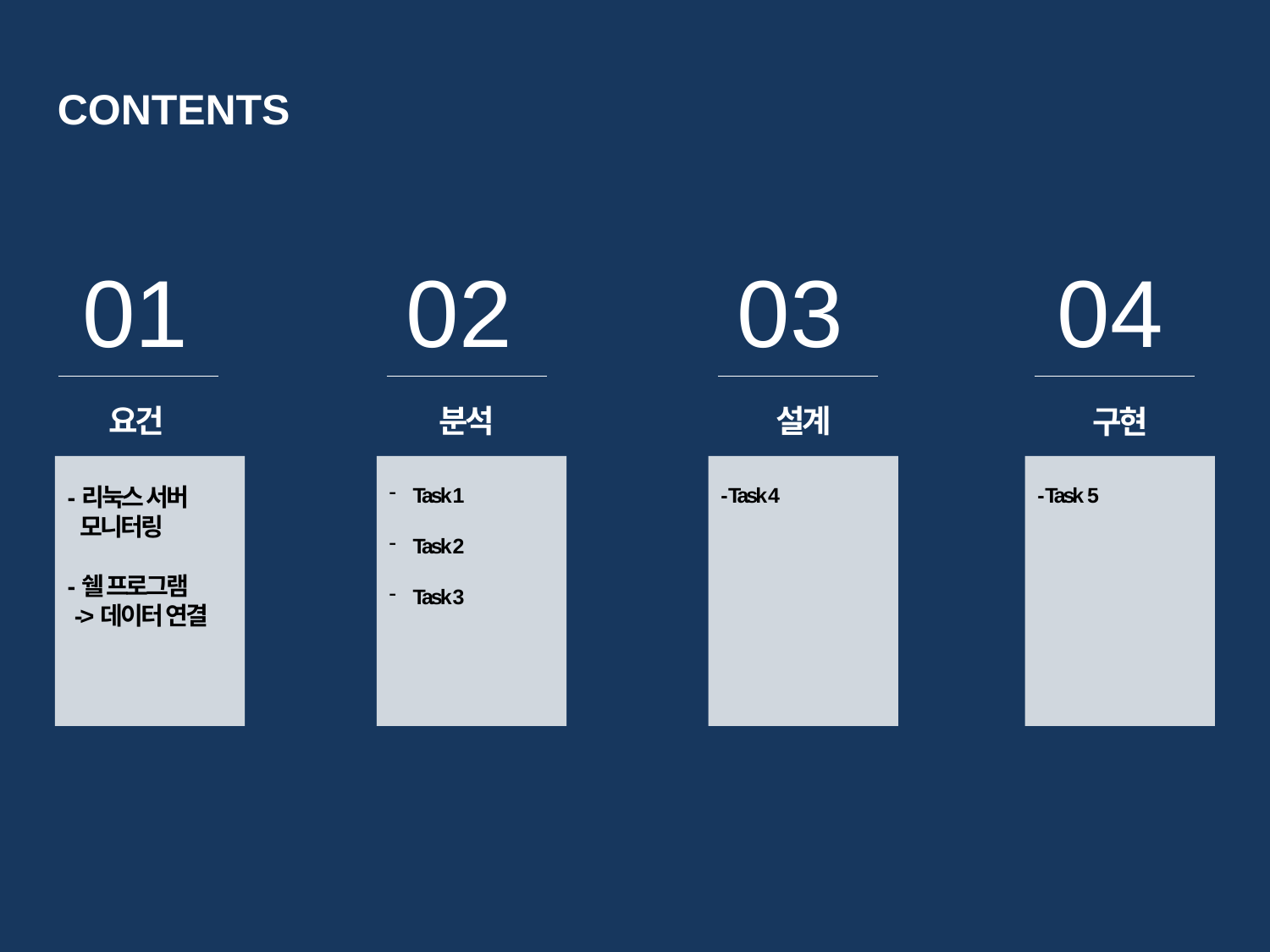

CONTENTS
01
요건

-리눅스 서버
 모니터링

-쉘 프로그램
 ->데이터 연결
02
분석

Task 1

Task 2

Task 3

03
설계

- Task 4
04

- Task 5
구현